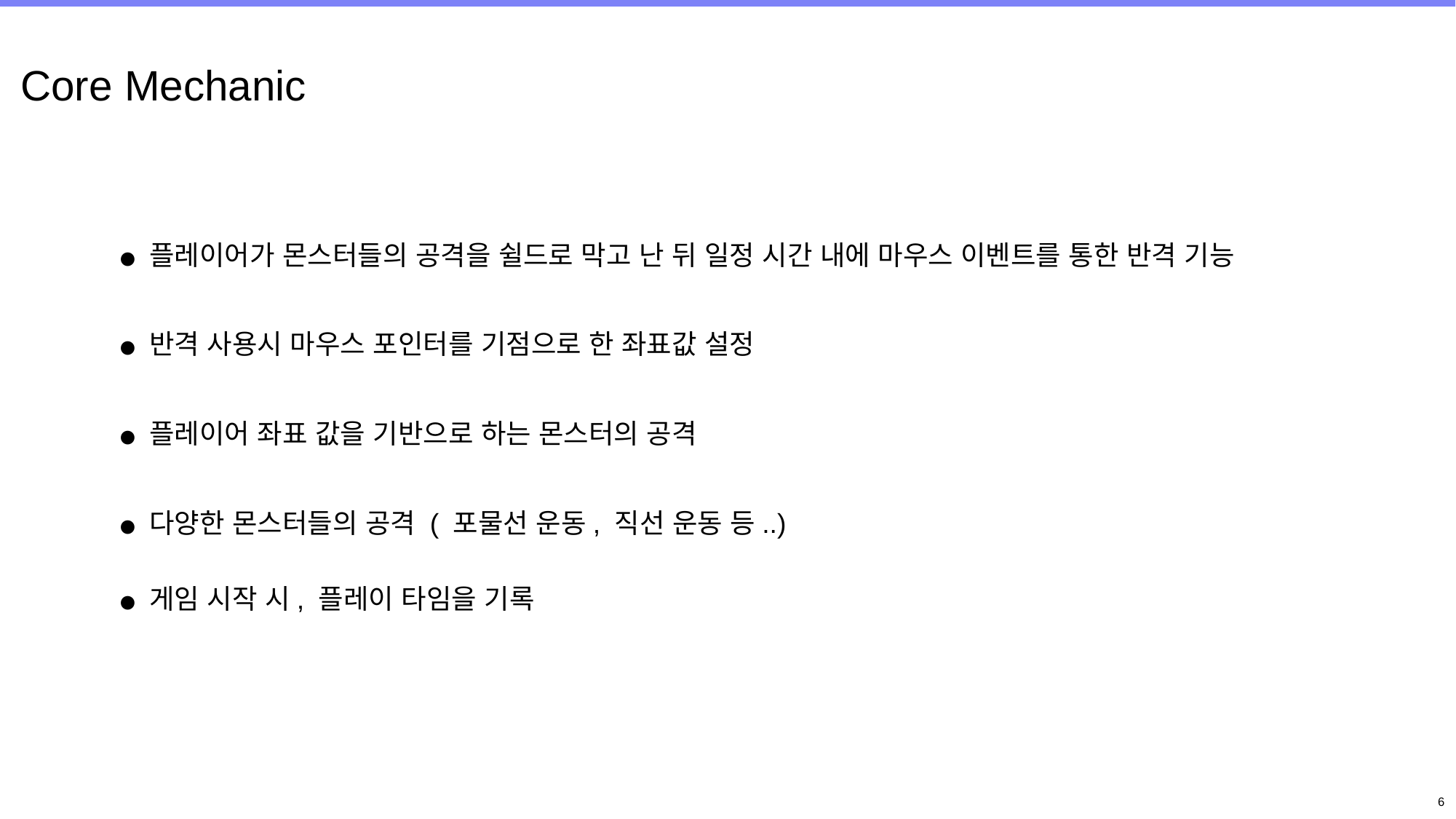

Core Mechanic
● 플레이어가 몬스터들의 공격을 쉴드로 막고 난 뒤 일정 시간 내에 마우스 이벤트를 통한 반격 기능

● 반격 사용시 마우스 포인터를 기점으로 한 좌표값 설정

● 플레이어 좌표 값을 기반으로 하는 몬스터의 공격

● 다양한 몬스터들의 공격 ( 포물선 운동, 직선 운동 등..)

● 게임 시작 시, 플레이 타임을 기록

6